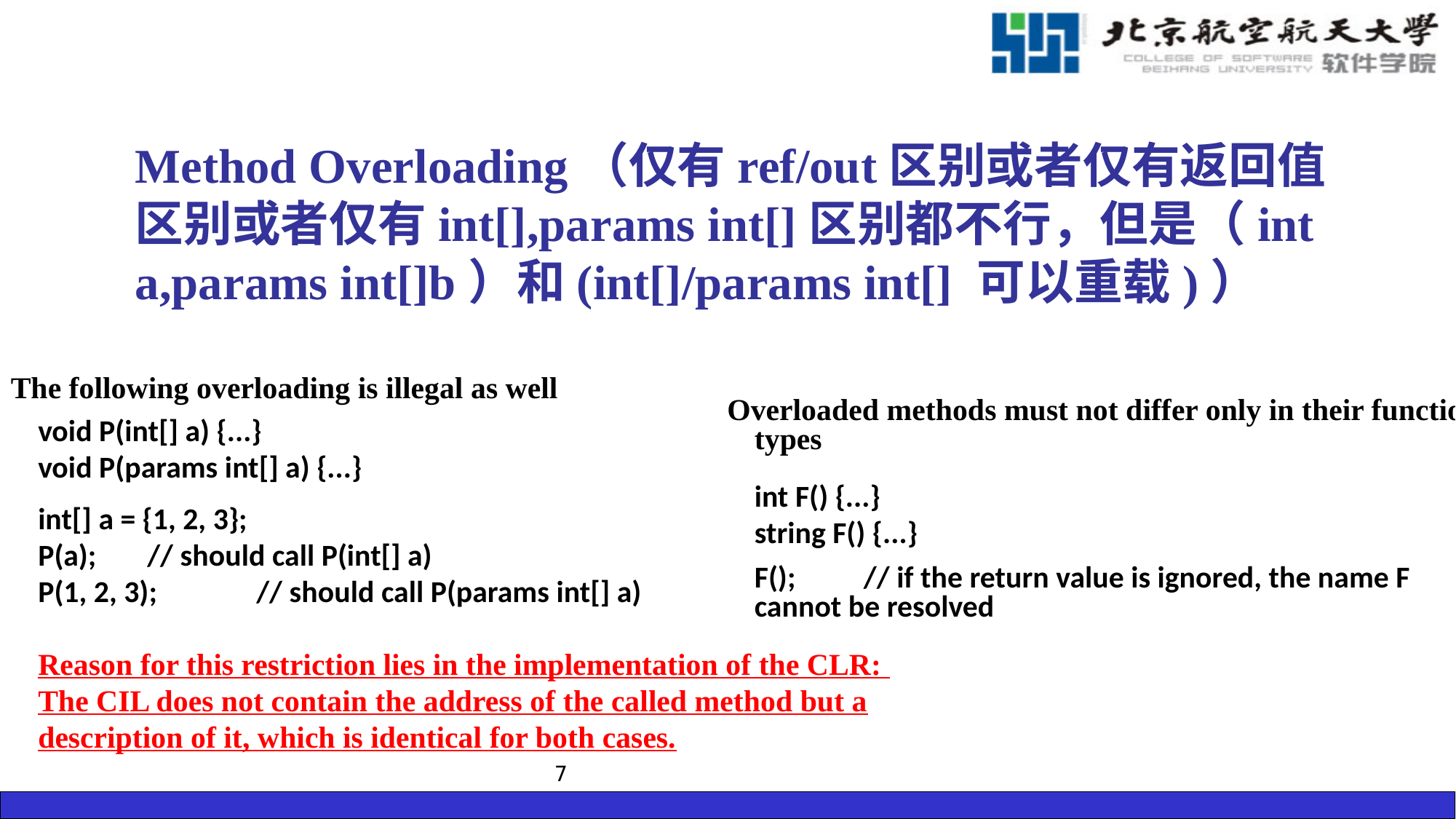

# Method Overloading（仅有ref/out区别或者仅有返回值区别或者仅有int[],params int[]区别都不行，但是（int a,params int[]b）和(int[]/params int[] 可以重载)）
The following overloading is illegal as well
	void P(int[] a) {...}
	void P(params int[] a) {...}
	int[] a = {1, 2, 3};
	P(a);	// should call P(int[] a)
	P(1, 2, 3);	// should call P(params int[] a)

	Reason for this restriction lies in the implementation of the CLR:
The CIL does not contain the address of the called method but a description of it, which is identical for both cases.
Overloaded methods must not differ only in their function types
	int F() {...}
	string F() {...}
	F();	// if the return value is ignored, the name F cannot be resolved
7